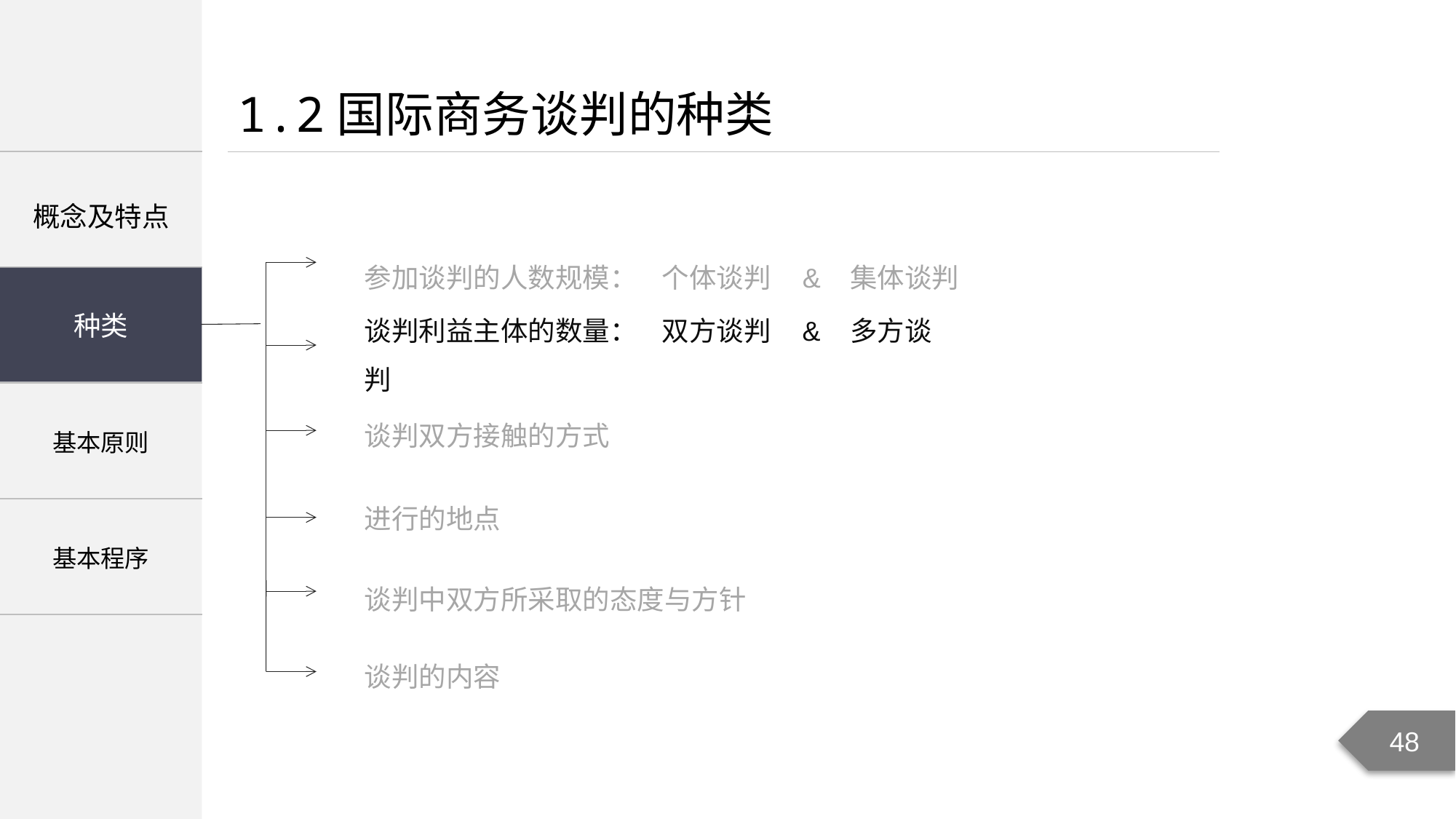

1.2国际商务谈判的种类
| 概念及特点 |
| --- |
|  |
| 基本原则 |
| 基本程序 |
参加谈判的人数规模：    个体谈判    &   集体谈判
谈判利益主体的数量：    双方谈判    &   多方谈判
谈判双方接触的方式
进行的地点
谈判中双方所采取的态度与方针
谈判的内容

种类

48